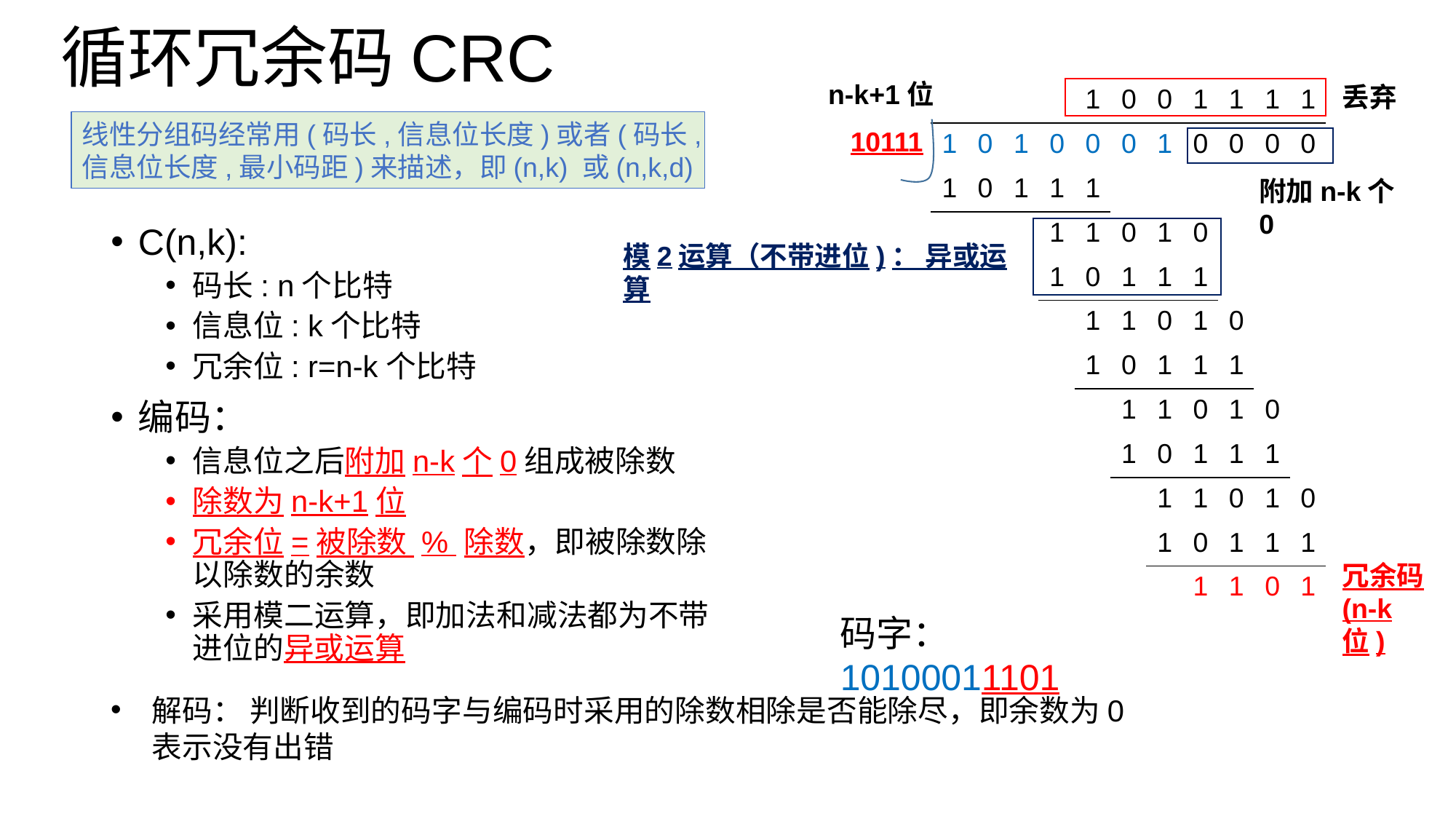

# 循环冗余码CRC
n-k+1位
丢弃
|  |  |  |  |  | 1 | 0 | 0 | 1 | 1 | 1 | 1 |
| --- | --- | --- | --- | --- | --- | --- | --- | --- | --- | --- | --- |
|  | 1 | 0 | 1 | 0 | 0 | 0 | 1 | 0 | 0 | 0 | 0 |
|  | 1 | 0 | 1 | 1 | 1 |  |  |  |  |  |  |
|  |  |  |  | 1 | 1 | 0 | 1 | 0 |  |  |  |
|  |  |  |  | 1 | 0 | 1 | 1 | 1 |  |  |  |
|  |  |  |  |  | 1 | 1 | 0 | 1 | 0 |  |  |
|  |  |  |  |  | 1 | 0 | 1 | 1 | 1 |  |  |
|  |  |  |  |  |  | 1 | 1 | 0 | 1 | 0 |  |
|  |  |  |  |  |  | 1 | 0 | 1 | 1 | 1 |  |
|  |  |  |  |  |  |  | 1 | 1 | 0 | 1 | 0 |
|  |  |  |  |  |  |  | 1 | 0 | 1 | 1 | 1 |
|  |  |  |  |  |  |  |  | 1 | 1 | 0 | 1 |

线性分组码经常用(码长,信息位长度)或者(码长,信息位长度,最小码距)来描述，即(n,k) 或(n,k,d)
10111

附加n-k个0
C(n,k):
码长: n个比特
信息位: k个比特
冗余位: r=n-k个比特
编码：
信息位之后附加n-k个0组成被除数
除数为n-k+1位
冗余位=被除数 % 除数，即被除数除以除数的余数
采用模二运算，即加法和减法都为不带进位的异或运算

模2运算（不带进位)： 异或运算
冗余码(n-k位)
码字： 10100011101
解码： 判断收到的码字与编码时采用的除数相除是否能除尽，即余数为0表示没有出错